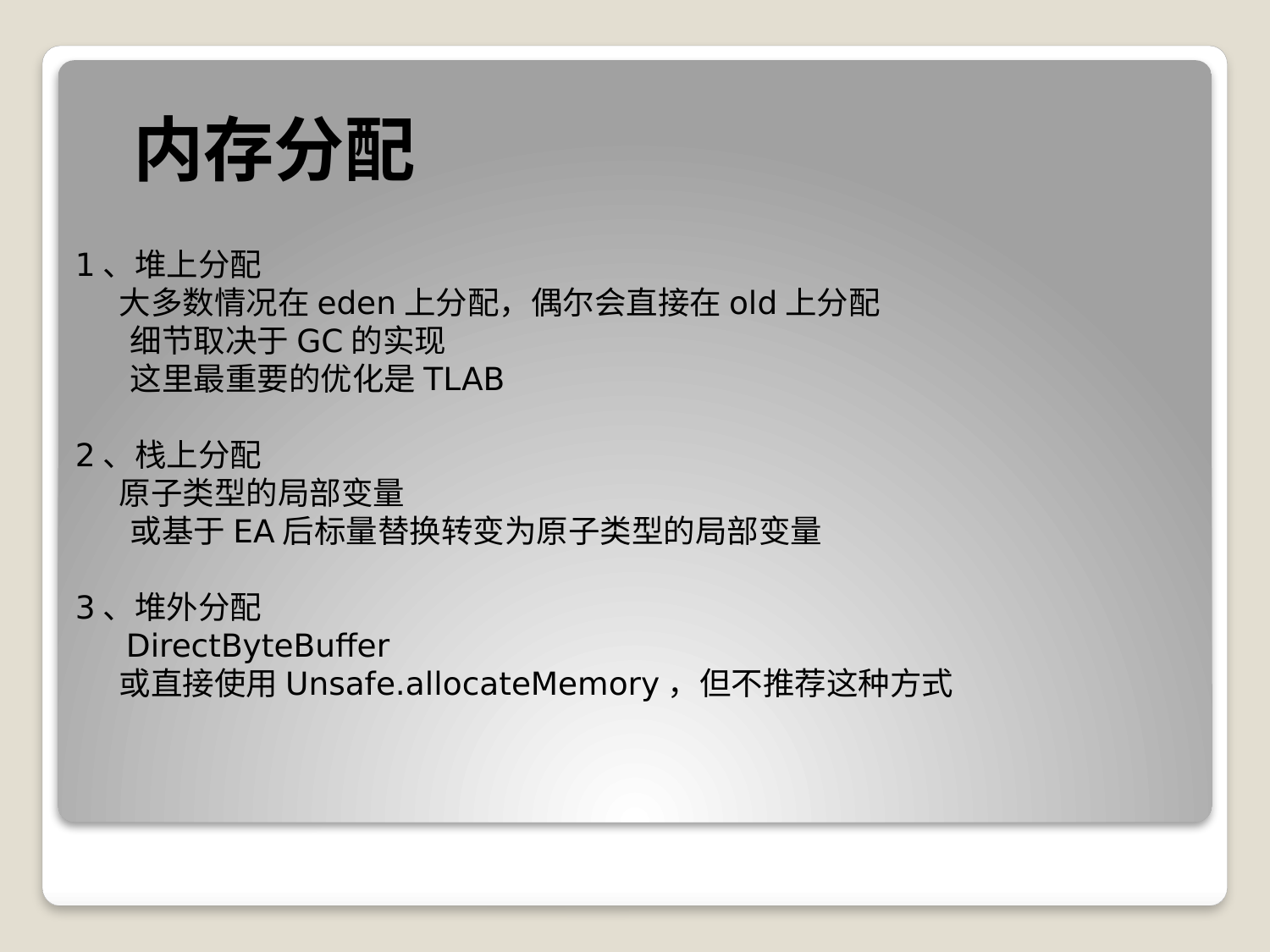

内存分配
1、堆上分配
     大多数情况在eden上分配，偶尔会直接在old上分配
 细节取决于GC的实现
 这里最重要的优化是TLAB

2、栈上分配
     原子类型的局部变量
 或基于EA后标量替换转变为原子类型的局部变量

3、堆外分配
     DirectByteBuffer
     或直接使用Unsafe.allocateMemory，但不推荐这种方式